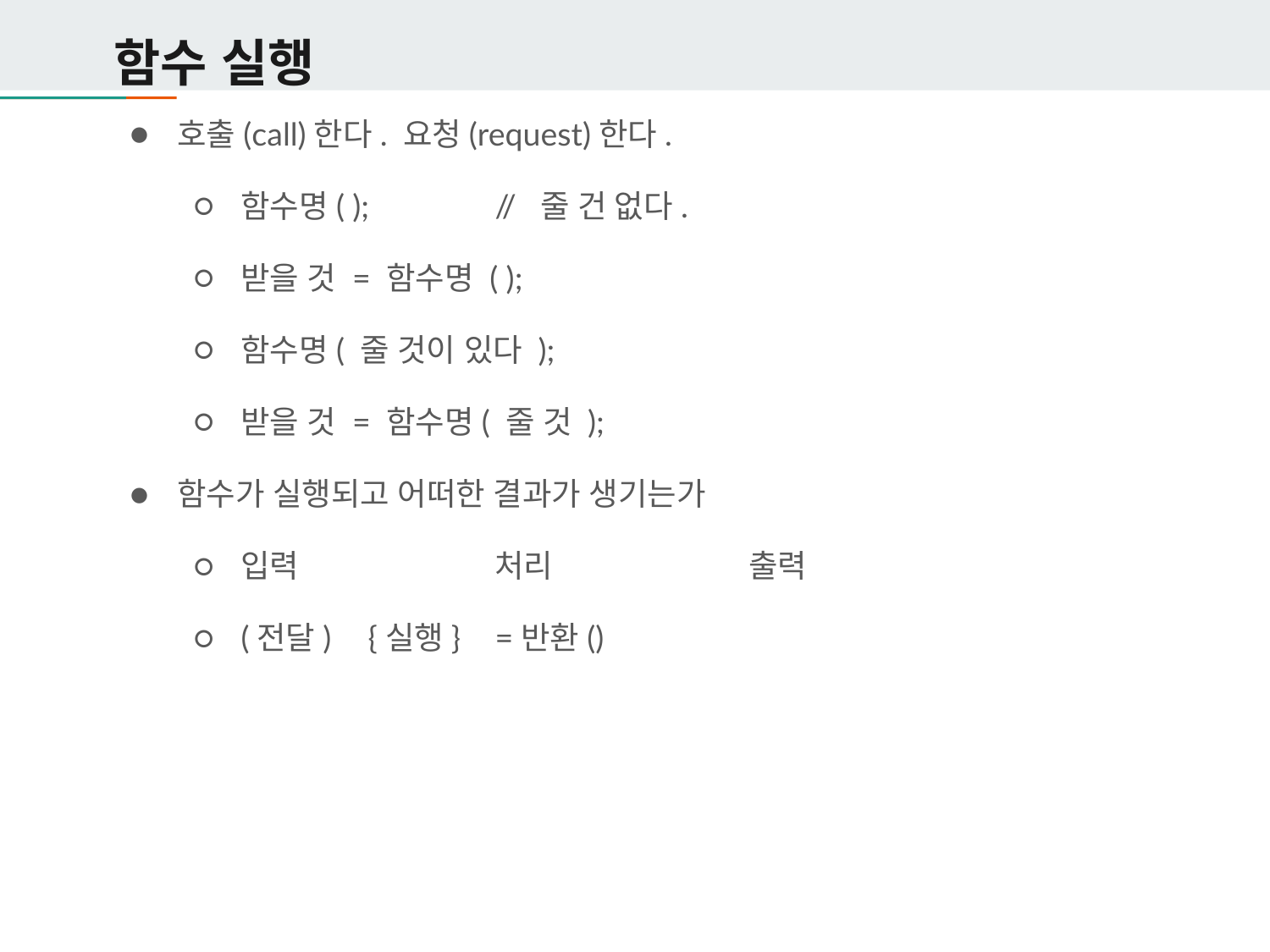

# 함수 실행
호출(call)한다. 요청(request)한다.
함수명( );	//  줄 건 없다.
받을 것 = 함수명 ( );
함수명( 줄 것이 있다 );
받을 것 = 함수명( 줄 것 );
함수가 실행되고 어떠한 결과가 생기는가
입력		처리		출력
(전달)	{실행}	=반환()